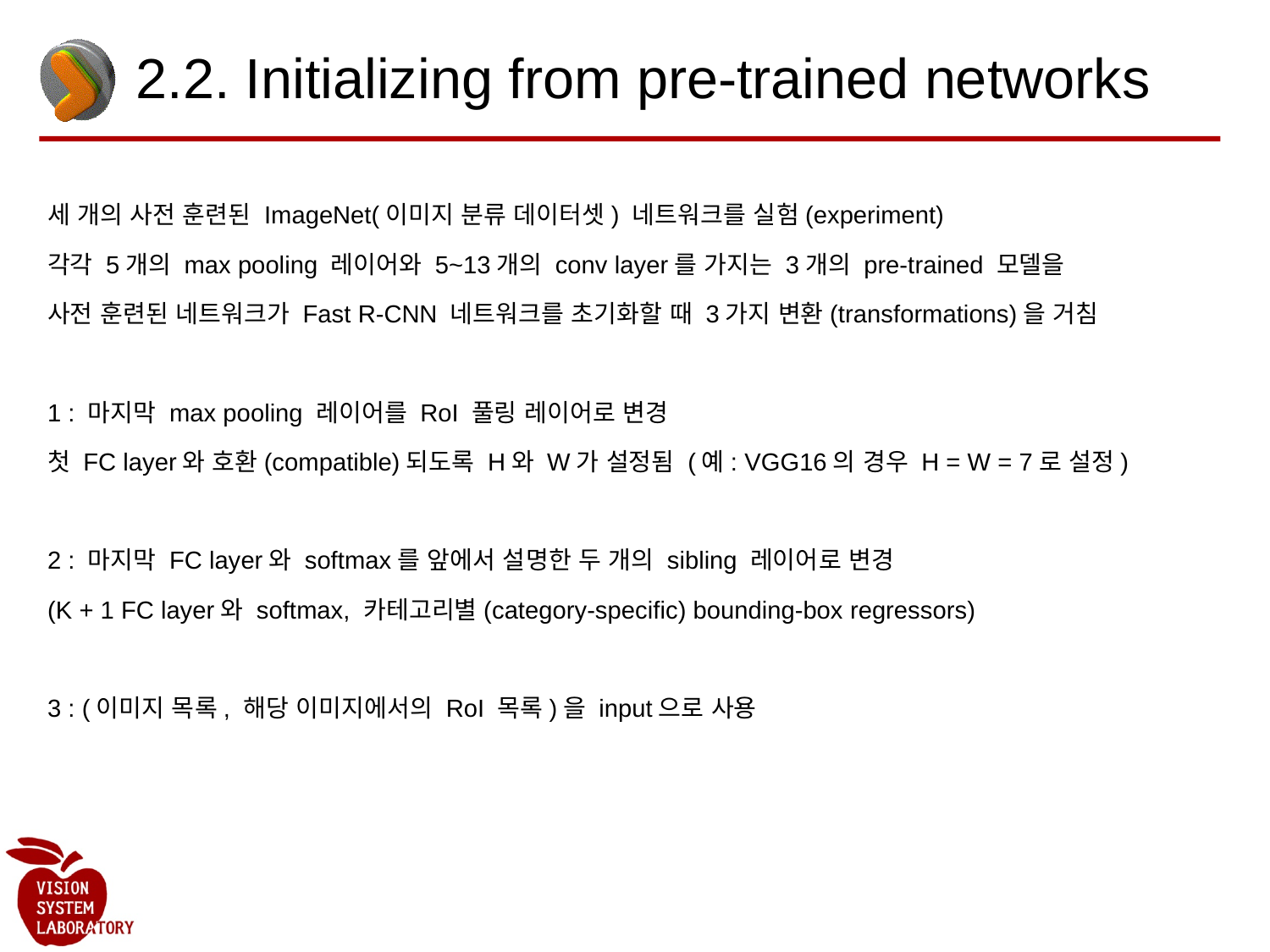

# 2.2. Initializing from pre-trained networks
세 개의 사전 훈련된 ImageNet(이미지 분류 데이터셋) 네트워크를 실험(experiment)
각각 5개의 max pooling 레이어와 5~13개의 conv layer를 가지는 3개의 pre-trained 모델을
사전 훈련된 네트워크가 Fast R-CNN 네트워크를 초기화할 때 3가지 변환(transformations)을 거침

1 : 마지막 max pooling 레이어를 RoI 풀링 레이어로 변경
첫 FC layer와 호환(compatible)되도록 H와 W가 설정됨 (예: VGG16의 경우 H = W = 7로 설정)

2 : 마지막 FC layer와 softmax를 앞에서 설명한 두 개의 sibling 레이어로 변경
(K + 1 FC layer와 softmax, 카테고리별(category-specific) bounding-box regressors)

3 : (이미지 목록, 해당 이미지에서의 RoI 목록)을 input으로 사용